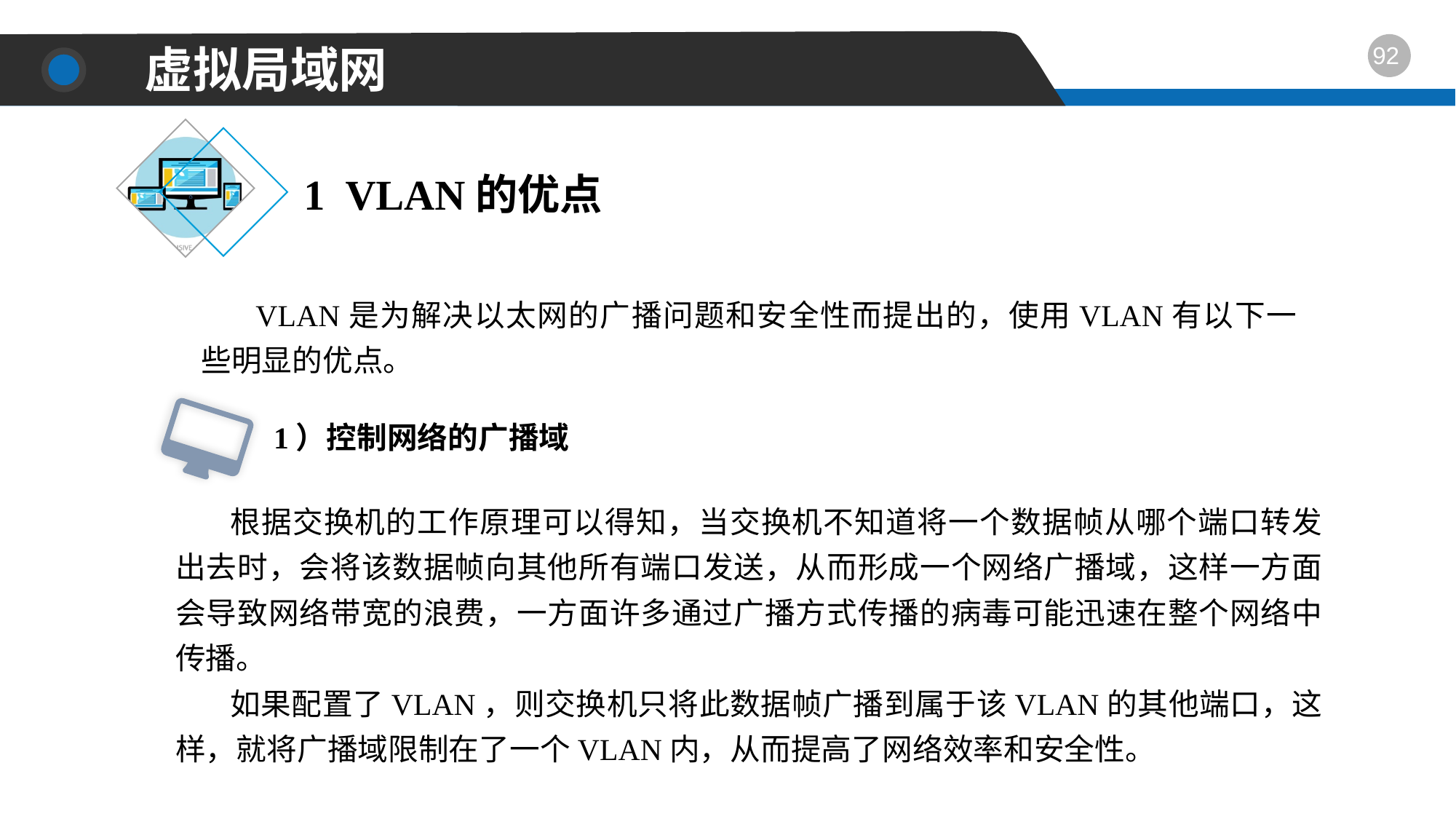

虚拟局域网

1  VLAN的优点
VLAN是为解决以太网的广播问题和安全性而提出的，使用VLAN有以下一些明显的优点。

1）控制网络的广播域
根据交换机的工作原理可以得知，当交换机不知道将一个数据帧从哪个端口转发出去时，会将该数据帧向其他所有端口发送，从而形成一个网络广播域，这样一方面会导致网络带宽的浪费，一方面许多通过广播方式传播的病毒可能迅速在整个网络中传播。
如果配置了VLAN，则交换机只将此数据帧广播到属于该VLAN的其他端口，这样，就将广播域限制在了一个VLAN内，从而提高了网络效率和安全性。